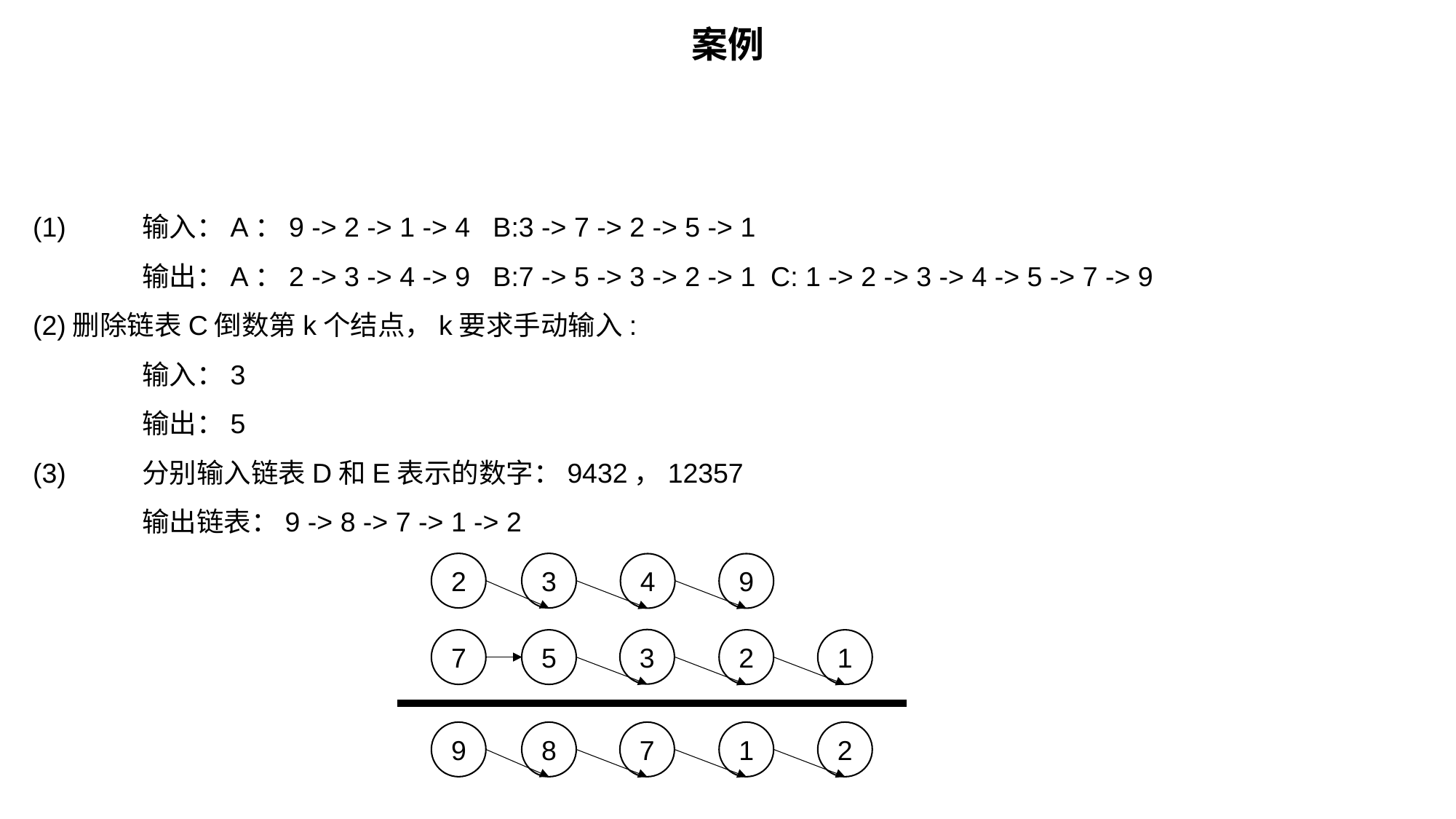

案例

(1)	输入：A：9 -> 2 -> 1 -> 4   B:3 -> 7 -> 2 -> 5 -> 1
	输出：A：2 -> 3 -> 4 -> 9   B:7 -> 5 -> 3 -> 2 -> 1  C: 1 -> 2 -> 3 -> 4 -> 5 -> 7 -> 9
(2)删除链表C倒数第k个结点，k要求手动输入:
	输入：3
	输出：5
(3)	分别输入链表D和E表示的数字：9432，12357
	输出链表：9 -> 8 -> 7 -> 1 -> 2
2
3
4
9
3
7
5
2
1

9
8
7
1
2